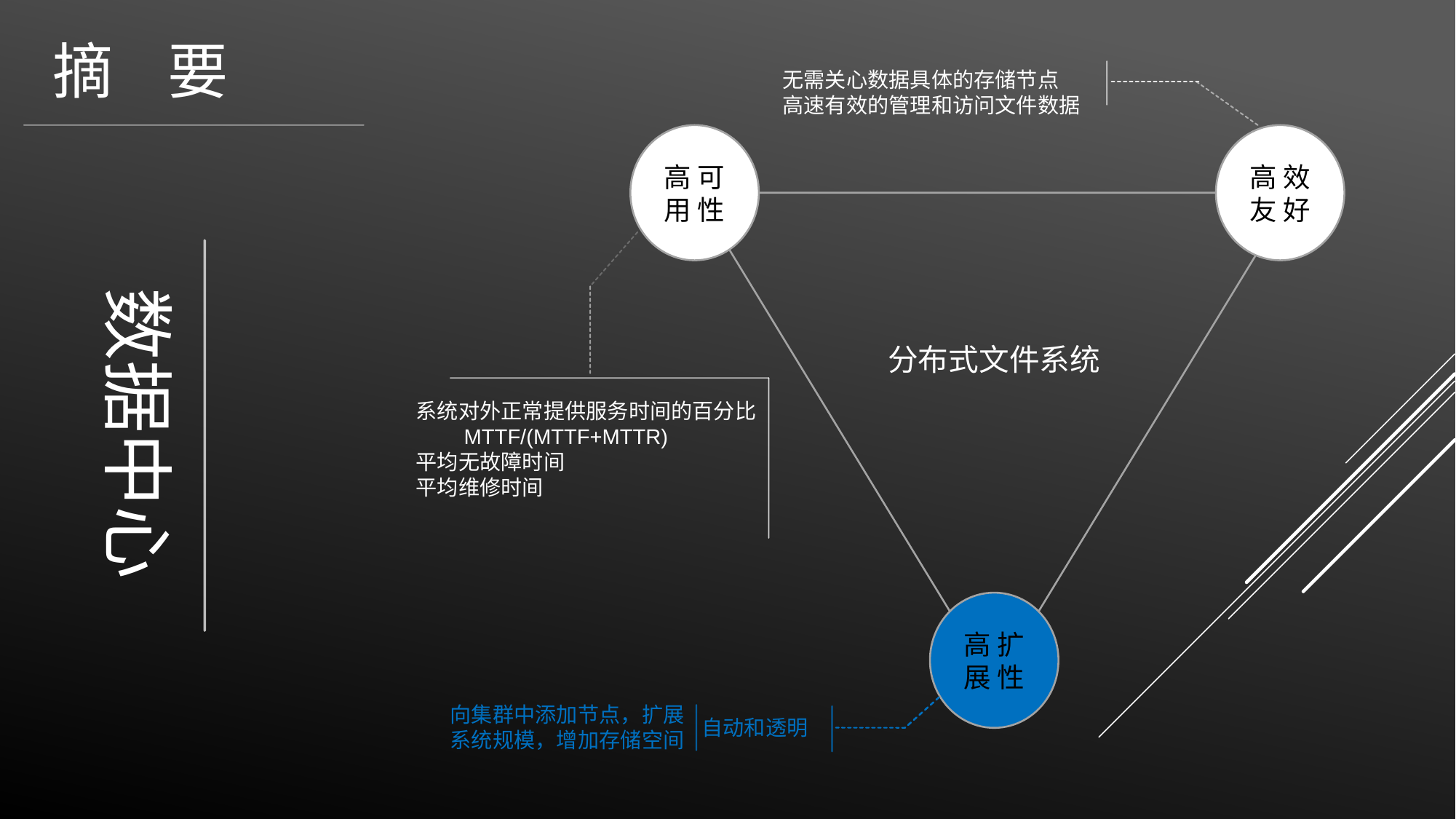

摘    要
无需关心数据具体的存储节点
高速有效的管理和访问文件数据
高 可用 性
高 效友 好

数据中心
分布式文件系统
系统对外正常提供服务时间的百分比
        MTTF/(MTTF+MTTR)
平均无故障时间
平均维修时间
高 扩展 性
向集群中添加节点，扩展
系统规模，增加存储空间
自动和透明